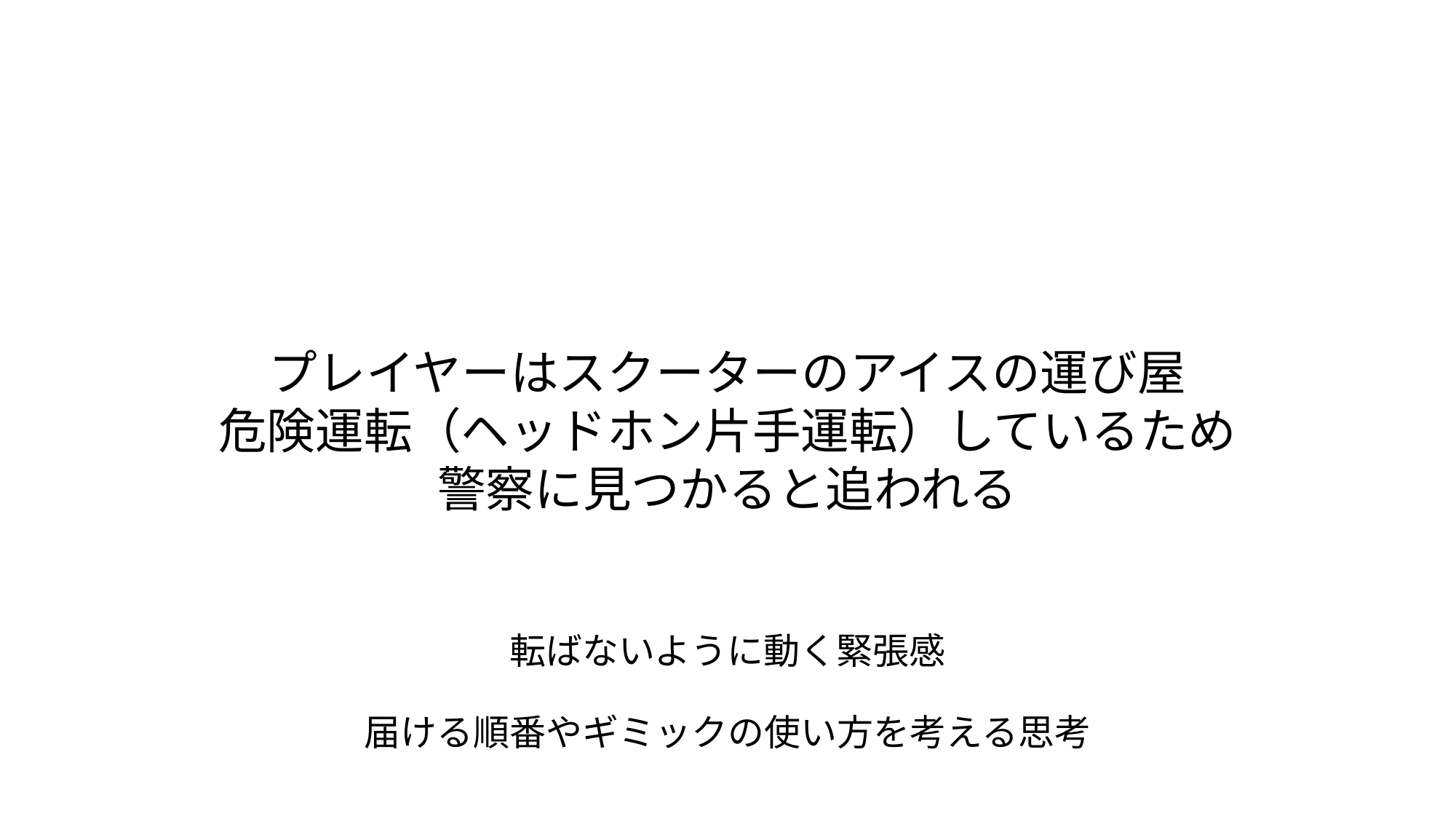

プレイヤーはスクーターのアイスの運び屋
危険運転（ヘッドホン片手運転）しているため
警察に見つかると追われる
転ばないように動く緊張感
届ける順番やギミックの使い方を考える思考